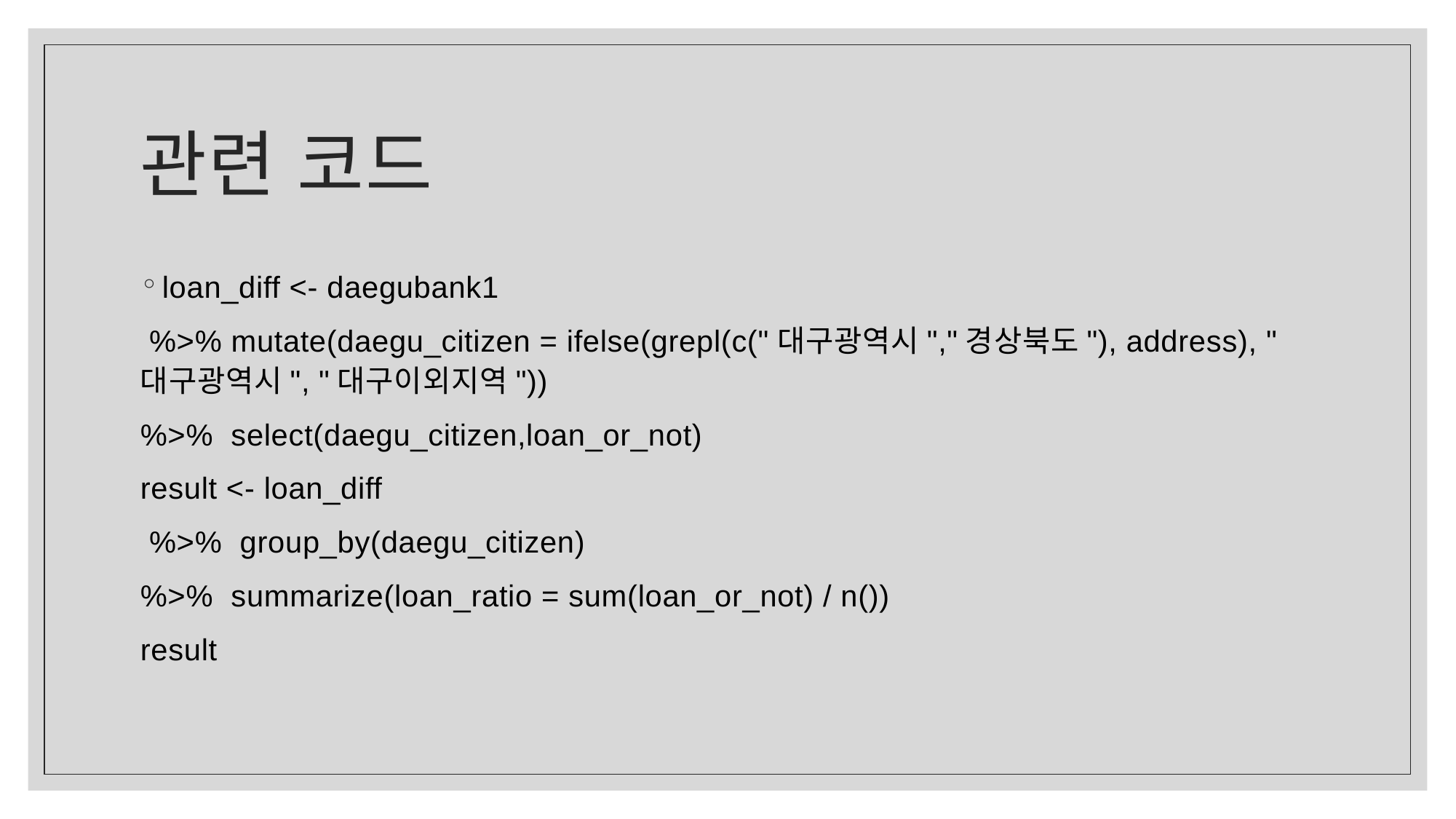

# 관련 코드
loan_diff <- daegubank1
 %>% mutate(daegu_citizen = ifelse(grepl(c("대구광역시","경상북도"), address), "대구광역시", "대구이외지역"))
%>%  select(daegu_citizen,loan_or_not)
result <- loan_diff
 %>%  group_by(daegu_citizen)
%>%  summarize(loan_ratio = sum(loan_or_not) / n())
result